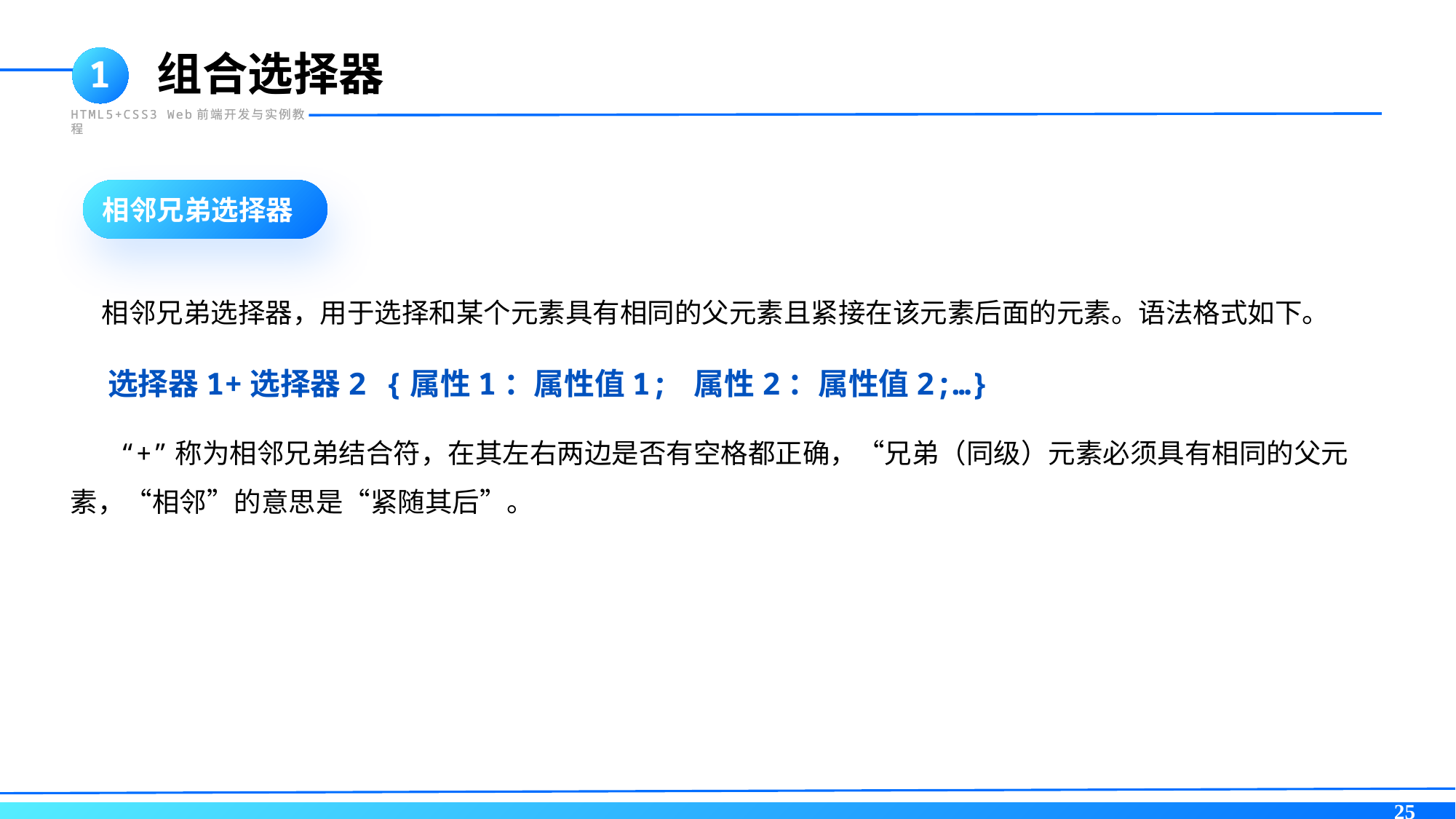

组合选择器
1
HTML5+CSS3 Web前端开发与实例教程
相邻兄弟选择器
    相邻兄弟选择器，用于选择和某个元素具有相同的父元素且紧接在该元素后面的元素。语法格式如下。
     选择器1+选择器2 {属性1：属性值1; 属性2：属性值2;…}
   “+”称为相邻兄弟结合符，在其左右两边是否有空格都正确，“兄弟（同级）元素必须具有相同的父元素，“相邻”的意思是“紧随其后”。

25